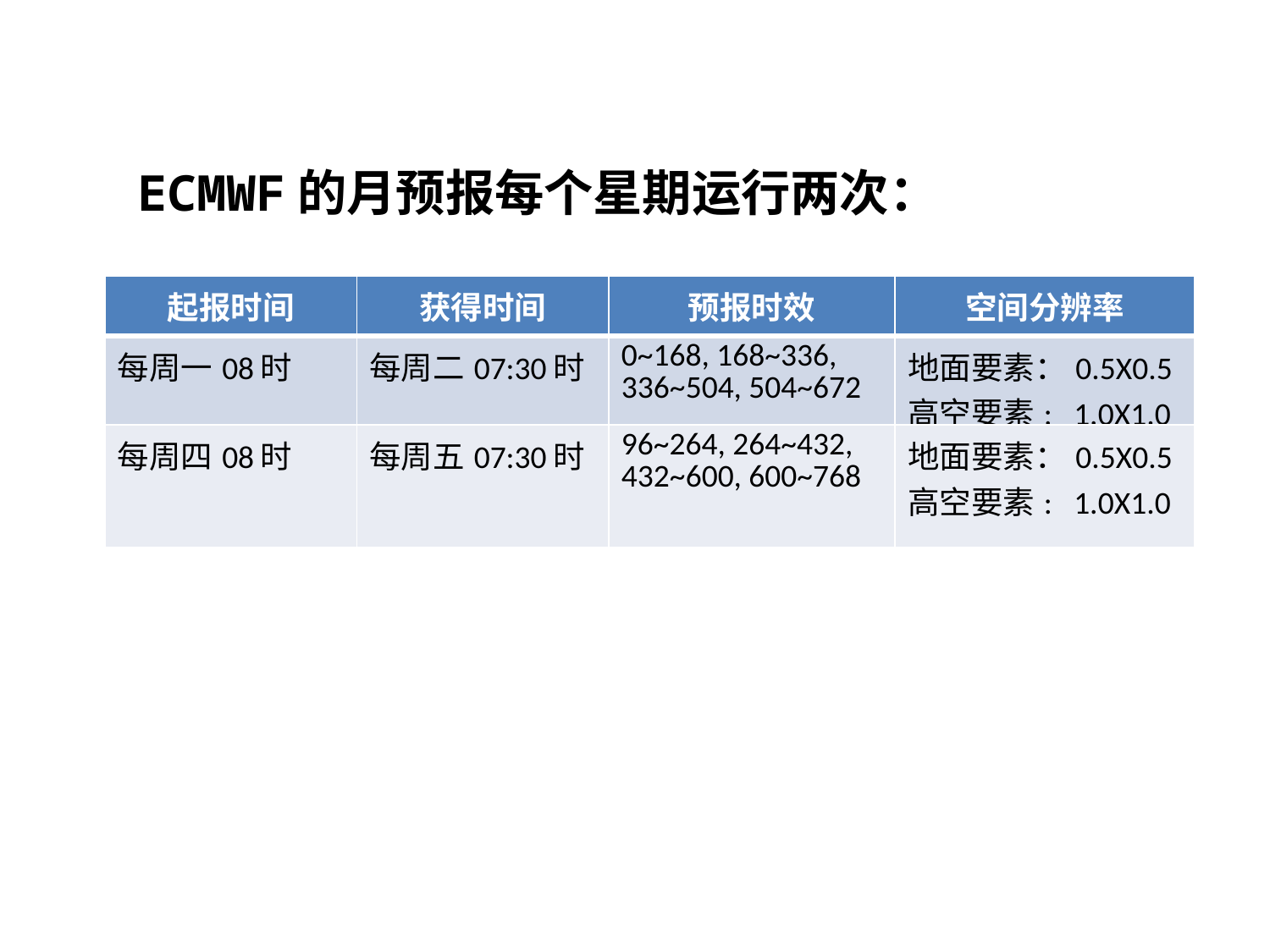

ECMWF的月预报每个星期运行两次：
| 起报时间 | 获得时间 | 预报时效 | 空间分辨率 |
| --- | --- | --- | --- |
| 每周一08时 | 每周二07:30时 | 0~168, 168~336, 336~504, 504~672 | 地面要素：0.5X0.5 高空要素: 1.0X1.0 |
| 每周四08时 | 每周五07:30时 | 96~264, 264~432, 432~600, 600~768 | 地面要素：0.5X0.5 高空要素: 1.0X1.0 |